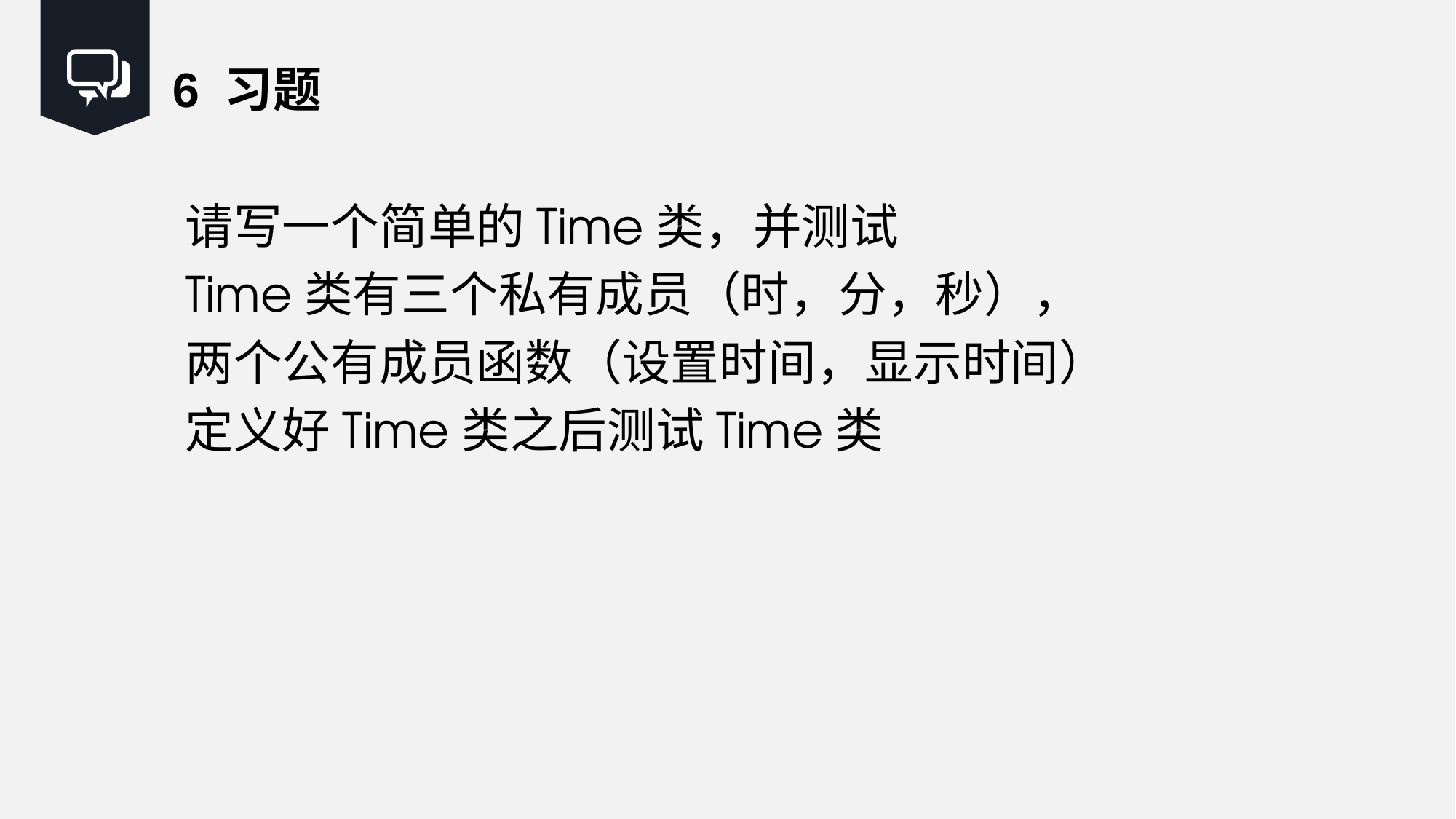

6 习题
请写一个简单的Time类，并测试
Time类有三个私有成员（时，分，秒），
两个公有成员函数（设置时间，显示时间）
定义好Time类之后测试Time类